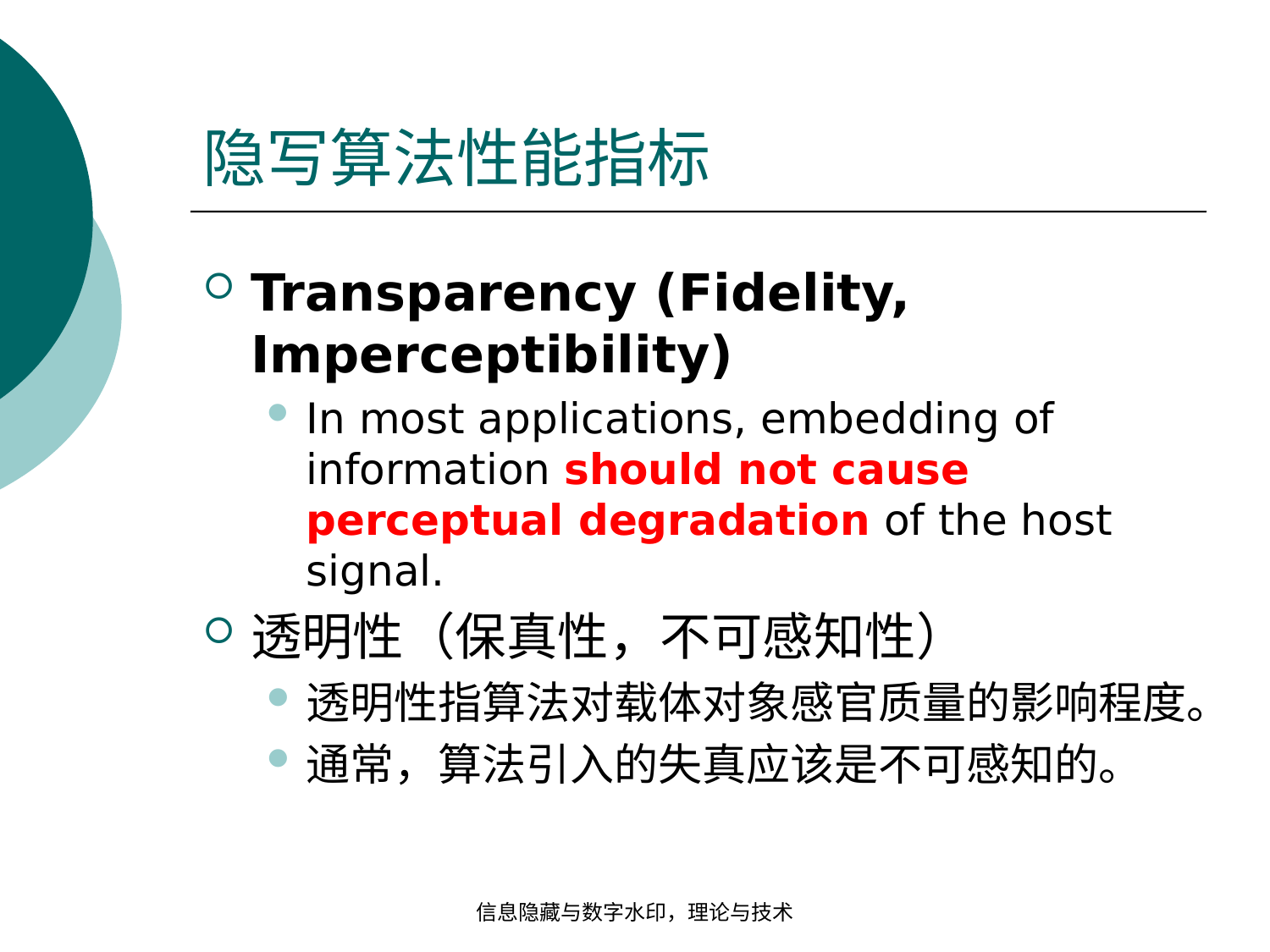

# 隐写算法性能指标
Transparency (Fidelity, Imperceptibility)
In most applications, embedding of information should not cause perceptual degradation of the host signal.
透明性（保真性，不可感知性）
透明性指算法对载体对象感官质量的影响程度。
通常，算法引入的失真应该是不可感知的。

信息隐藏与数字水印，理论与技术
20